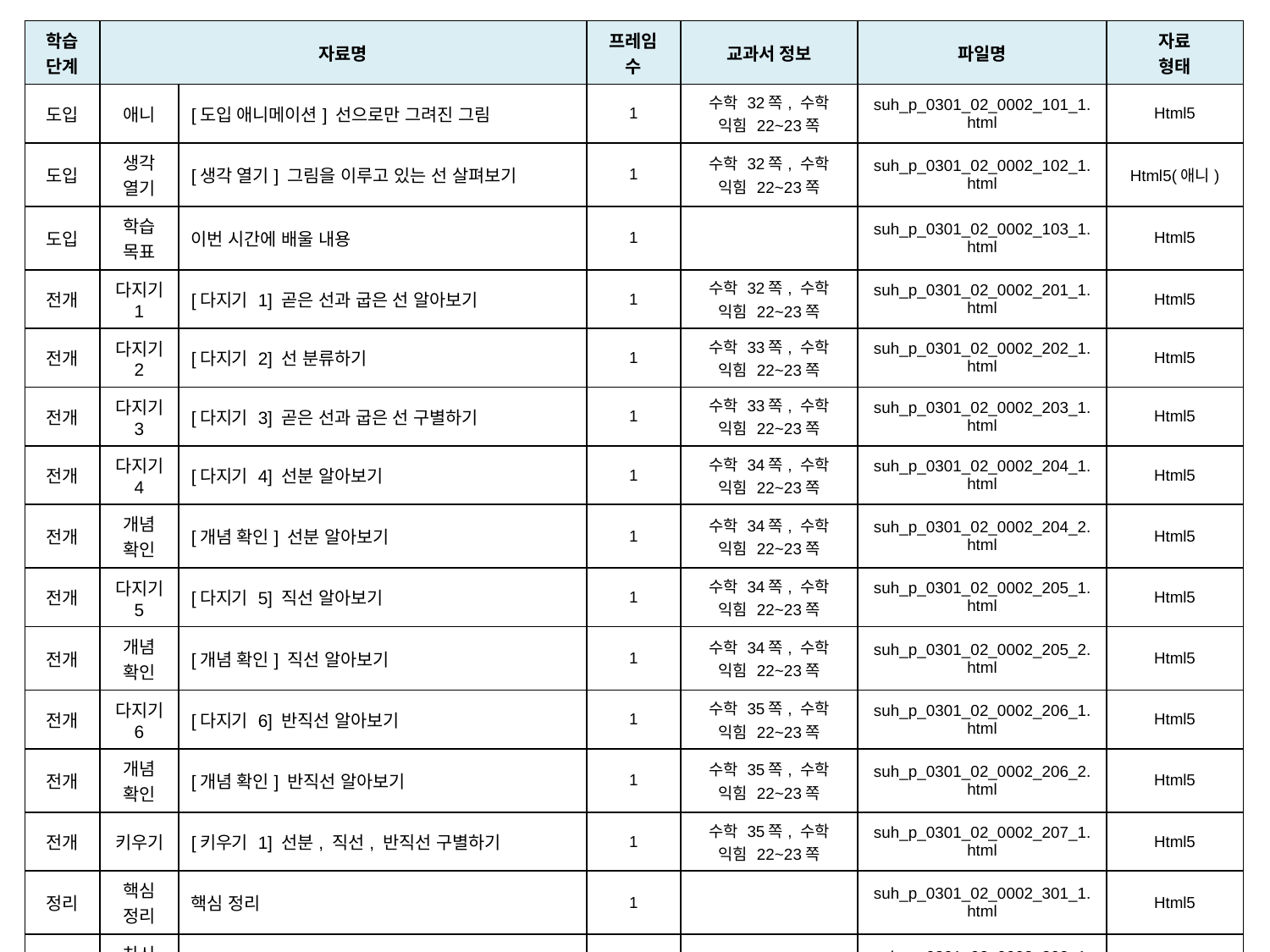

| 학습 단계 | 자료명 |  | 프레임 수 | 교과서 정보 | 파일명 | 자료 형태 |
| --- | --- | --- | --- | --- | --- | --- |
| 도입 | 애니 | [도입 애니메이션] 선으로만 그려진 그림 | 1 | 수학 32쪽, 수학 익힘 22~23쪽 | suh\_p\_0301\_02\_0002\_101\_1.html | Html5 |
| 도입 | 생각 열기 | [생각 열기] 그림을 이루고 있는 선 살펴보기 | 1 | 수학 32쪽, 수학 익힘 22~23쪽 | suh\_p\_0301\_02\_0002\_102\_1.html | Html5(애니) |
| 도입 | 학습 목표 | 이번 시간에 배울 내용 | 1 |  | suh\_p\_0301\_02\_0002\_103\_1.html | Html5 |
| 전개 | 다지기 1 | [다지기 1] 곧은 선과 굽은 선 알아보기 | 1 | 수학 32쪽, 수학 익힘 22~23쪽 | suh\_p\_0301\_02\_0002\_201\_1.html | Html5 |
| 전개 | 다지기 2 | [다지기 2] 선 분류하기 | 1 | 수학 33쪽, 수학 익힘 22~23쪽 | suh\_p\_0301\_02\_0002\_202\_1.html | Html5 |
| 전개 | 다지기 3 | [다지기 3] 곧은 선과 굽은 선 구별하기 | 1 | 수학 33쪽, 수학 익힘 22~23쪽 | suh\_p\_0301\_02\_0002\_203\_1.html | Html5 |
| 전개 | 다지기 4 | [다지기 4] 선분 알아보기 | 1 | 수학 34쪽, 수학 익힘 22~23쪽 | suh\_p\_0301\_02\_0002\_204\_1.html | Html5 |
| 전개 | 개념 확인 | [개념 확인] 선분 알아보기 | 1 | 수학 34쪽, 수학 익힘 22~23쪽 | suh\_p\_0301\_02\_0002\_204\_2.html | Html5 |
| 전개 | 다지기 5 | [다지기 5] 직선 알아보기 | 1 | 수학 34쪽, 수학 익힘 22~23쪽 | suh\_p\_0301\_02\_0002\_205\_1.html | Html5 |
| 전개 | 개념 확인 | [개념 확인] 직선 알아보기 | 1 | 수학 34쪽, 수학 익힘 22~23쪽 | suh\_p\_0301\_02\_0002\_205\_2.html | Html5 |
| 전개 | 다지기 6 | [다지기 6] 반직선 알아보기 | 1 | 수학 35쪽, 수학 익힘 22~23쪽 | suh\_p\_0301\_02\_0002\_206\_1.html | Html5 |
| 전개 | 개념 확인 | [개념 확인] 반직선 알아보기 | 1 | 수학 35쪽, 수학 익힘 22~23쪽 | suh\_p\_0301\_02\_0002\_206\_2.html | Html5 |
| 전개 | 키우기 | [키우기 1] 선분, 직선, 반직선 구별하기 | 1 | 수학 35쪽, 수학 익힘 22~23쪽 | suh\_p\_0301\_02\_0002\_207\_1.html | Html5 |
| 정리 | 핵심 정리 | 핵심 정리 | 1 |  | suh\_p\_0301\_02\_0002\_301\_1.html | Html5 |
| 정리 | 차시 예고 | 다음 시간에 배울 내용 | 1 |  | suh\_p\_0301\_02\_0002\_302\_1.html | Html5 |
| 평가 | 확인 문제 | 확인 문제 | 1 |  | suh\_p\_0301\_02\_0002\_401\_1.html | Html5 |
| 총 프레임 수 |  |  | 16 |  |  |  |